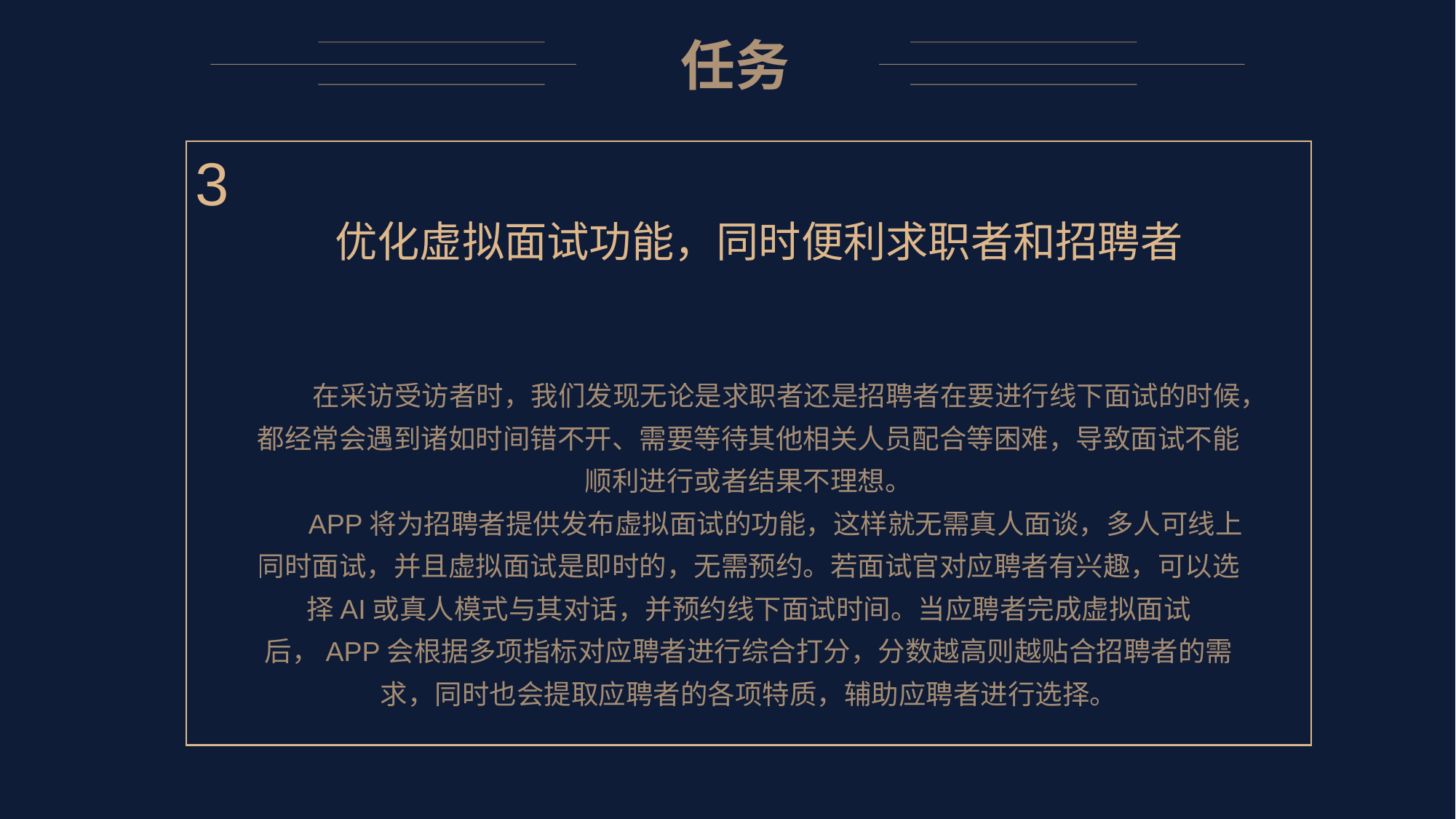

任务
3

优化虚拟面试功能，同时便利求职者和招聘者
        在采访受访者时，我们发现无论是求职者还是招聘者在要进行线下面试的时候，都经常会遇到诸如时间错不开、需要等待其他相关人员配合等困难，导致面试不能顺利进行或者结果不理想。
       APP将为招聘者提供发布虚拟面试的功能，这样就无需真人面谈，多人可线上同时面试，并且虚拟面试是即时的，无需预约。若面试官对应聘者有兴趣，可以选择AI或真人模式与其对话，并预约线下面试时间。当应聘者完成虚拟面试后，APP会根据多项指标对应聘者进行综合打分，分数越高则越贴合招聘者的需求，同时也会提取应聘者的各项特质，辅助应聘者进行选择。